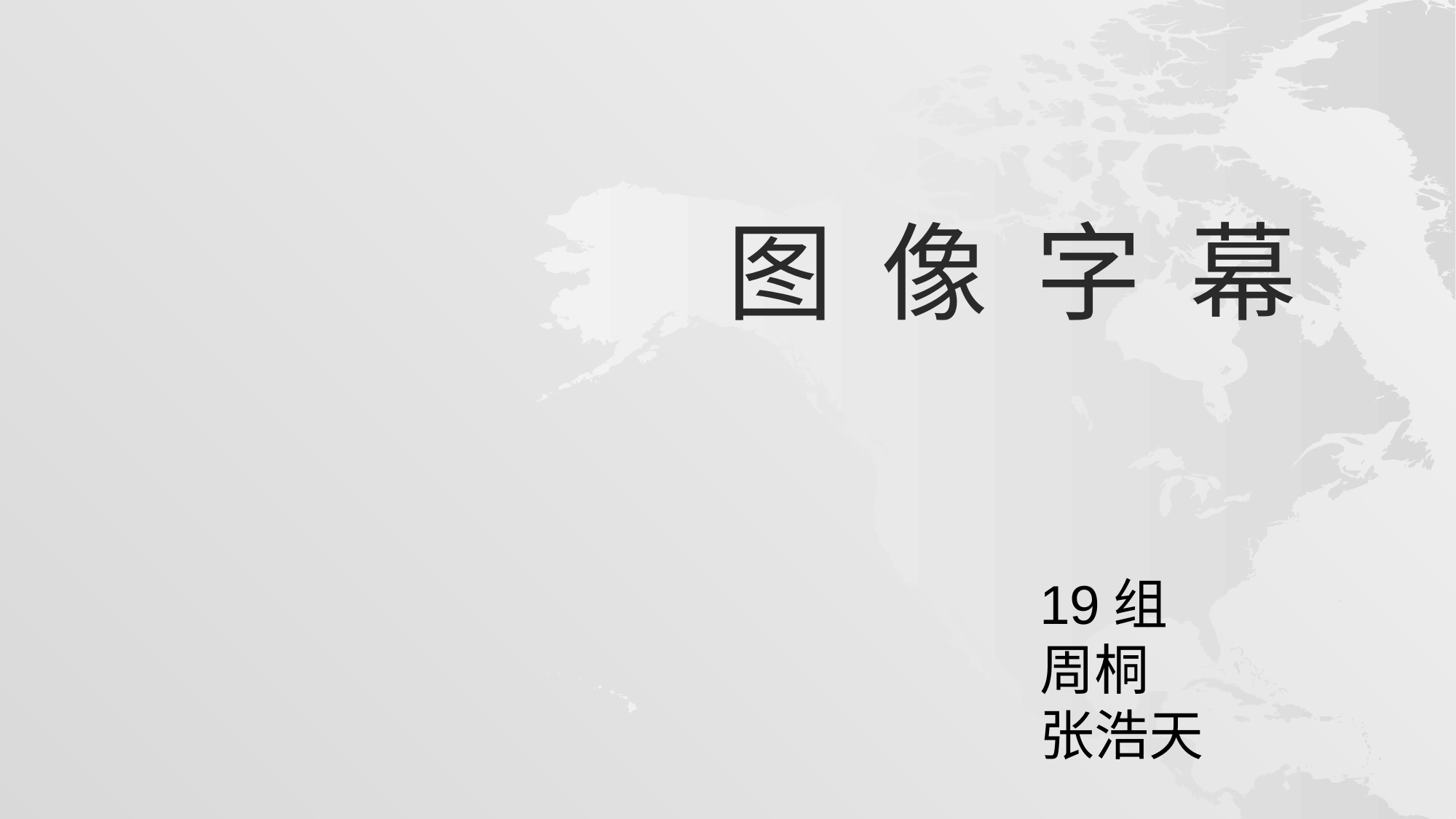

# 图  像  字  幕
19组
周桐
张浩天